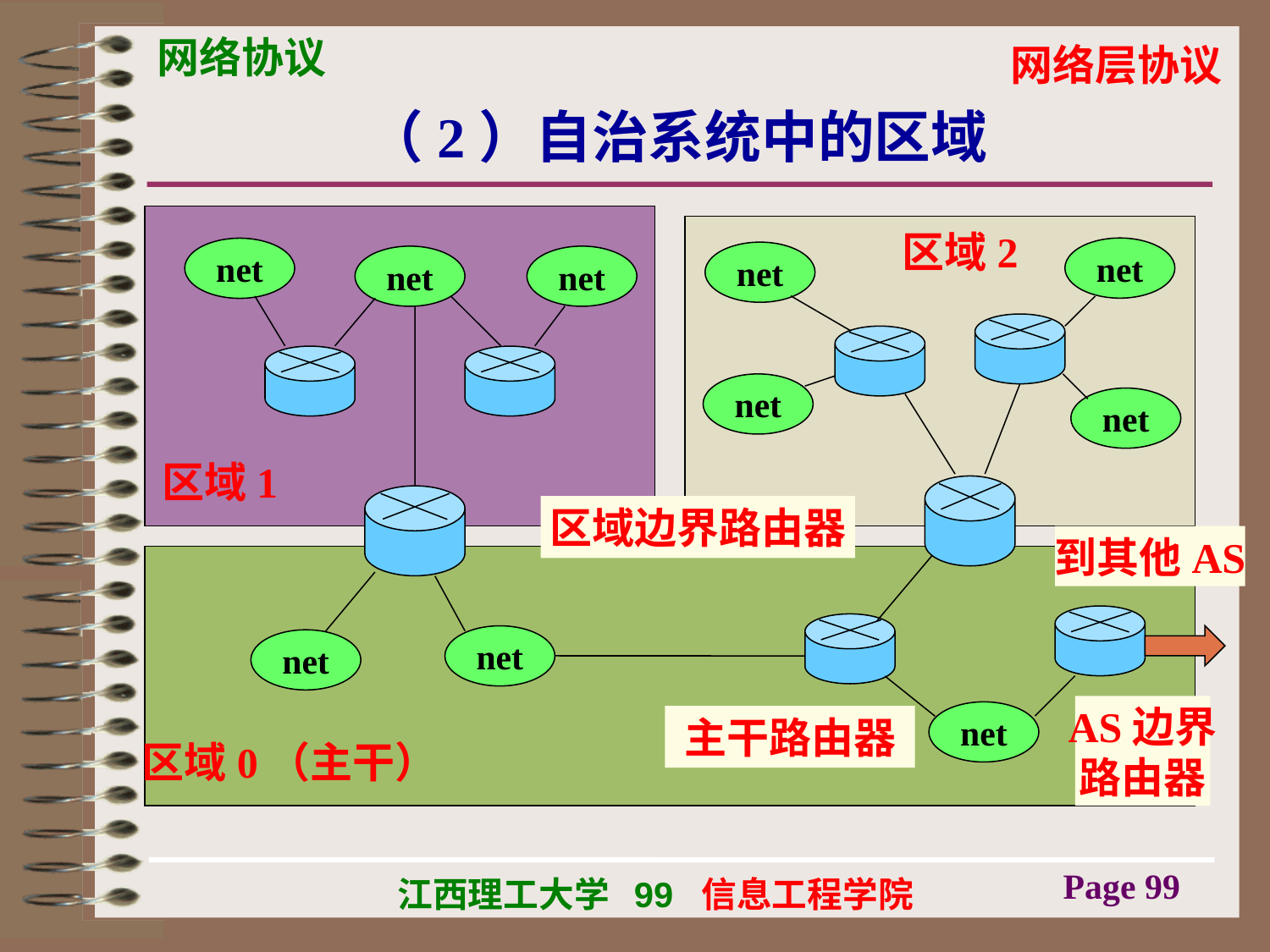

# （2）自治系统中的区域

区域2
net
net
net
net
net

net

net

区域1

区域边界路由器
到其他AS

net

net

AS边界
路由器
net
主干路由器
区域0（主干）
Page 99